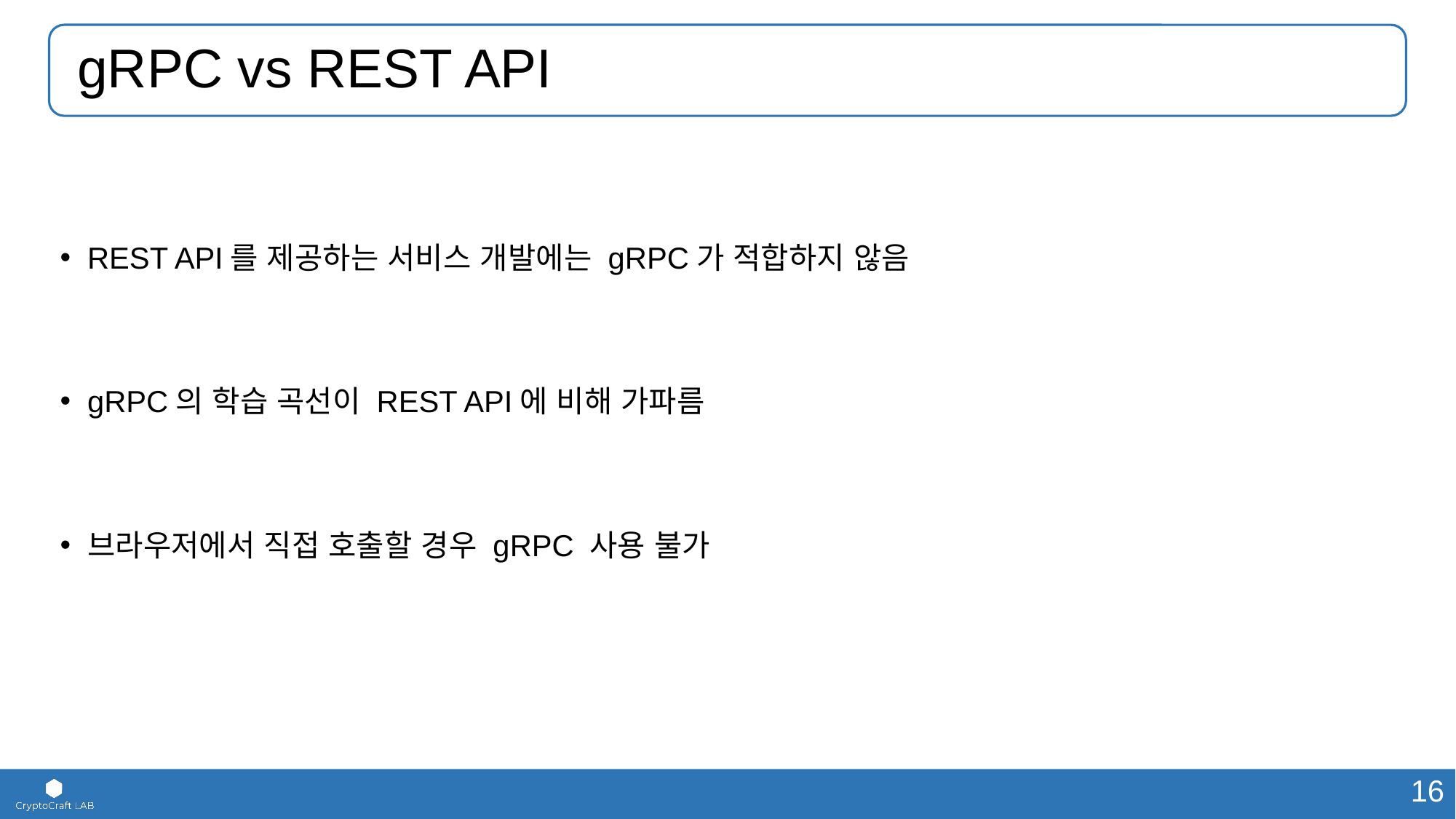

# gRPC vs REST API

REST API를 제공하는 서비스 개발에는 gRPC가 적합하지 않음

gRPC의 학습 곡선이 REST API에 비해 가파름

브라우저에서 직접 호출할 경우 gRPC 사용 불가